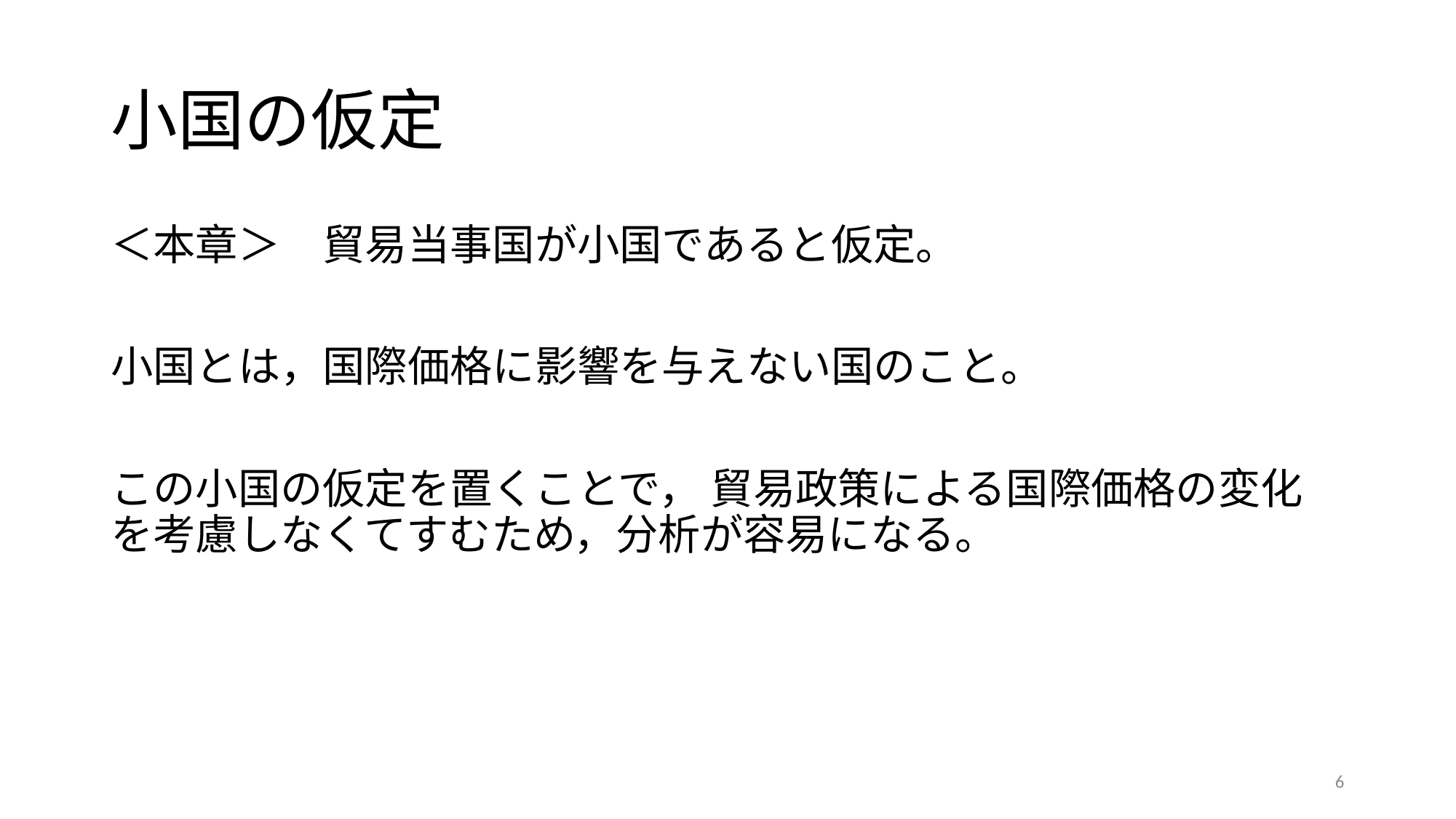

# 小国の仮定
＜本章＞　貿易当事国が小国であると仮定。

小国とは，国際価格に影響を与えない国のこと。

この小国の仮定を置くことで， 貿易政策による国際価格の変化を考慮しなくてすむため，分析が容易になる。
6